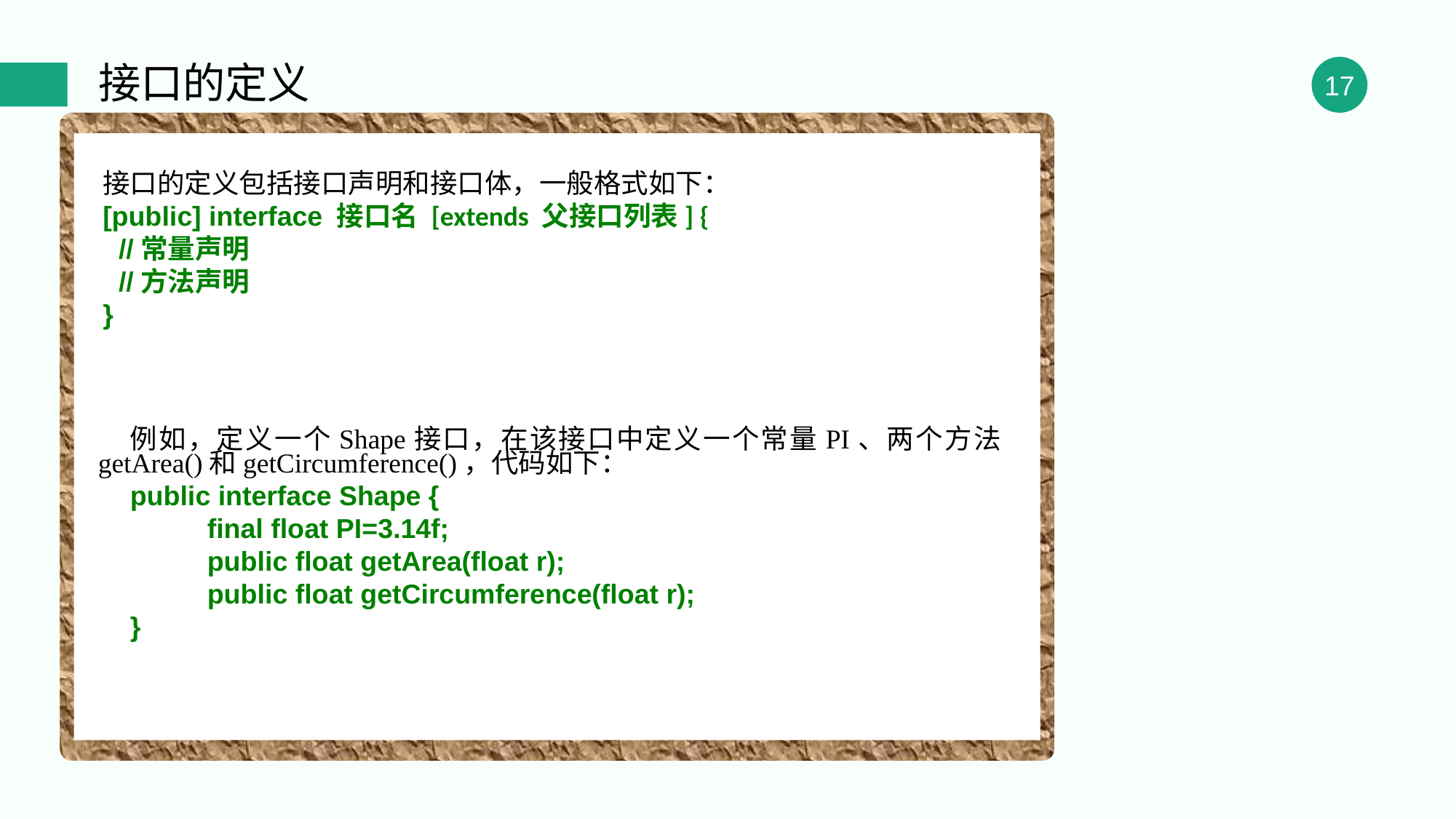

接口的定义

接口的定义包括接口声明和接口体，一般格式如下：
[public] interface 接口名 [extends 父接口列表] {
//常量声明
//方法声明
}
例如，定义一个Shape接口，在该接口中定义一个常量PI、两个方法getArea()和getCircumference()，代码如下：
public interface Shape {
	final float PI=3.14f;
	public float getArea(float r);
	public float getCircumference(float r);
}